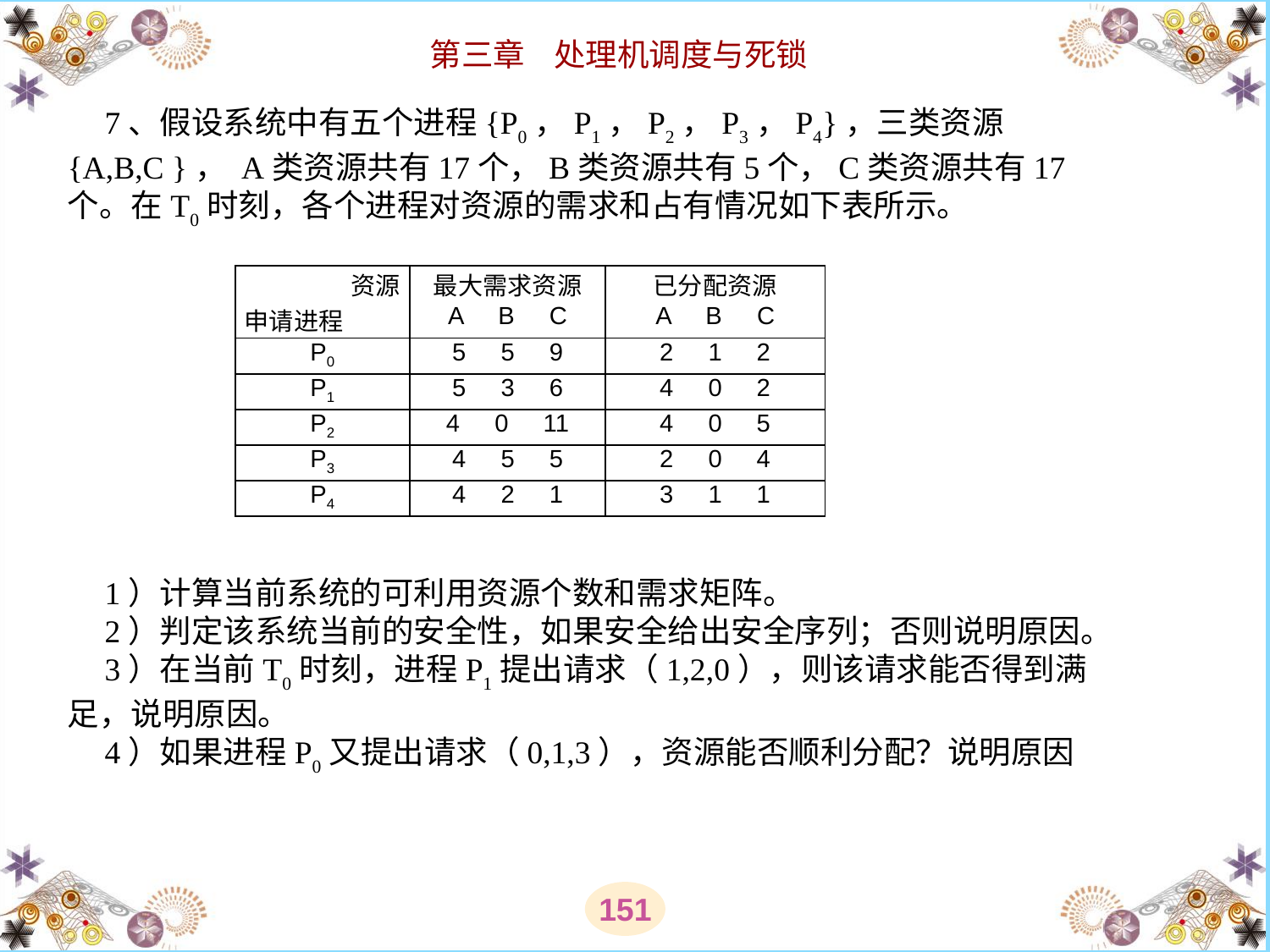

7、假设系统中有五个进程{P0，P1，P2，P3，P4}，三类资源{A,B,C }， A类资源共有17个，B类资源共有5个，C类资源共有17个。在T0时刻，各个进程对资源的需求和占有情况如下表所示。

1）计算当前系统的可利用资源个数和需求矩阵。
2）判定该系统当前的安全性，如果安全给出安全序列；否则说明原因。
3）在当前T0时刻，进程P1提出请求（1,2,0），则该请求能否得到满足，说明原因。
4）如果进程P0又提出请求（0,1,3），资源能否顺利分配？说明原因
| 资源 申请进程 | 最大需求资源 A B C | 已分配资源 A B C |
| --- | --- | --- |
| P0 | 5 5 9 | 2 1 2 |
| P1 | 5 3 6 | 4 0 2 |
| P2 | 4 0 11 | 4 0 5 |
| P3 | 4 5 5 | 2 0 4 |
| P4 | 4 2 1 | 3 1 1 |